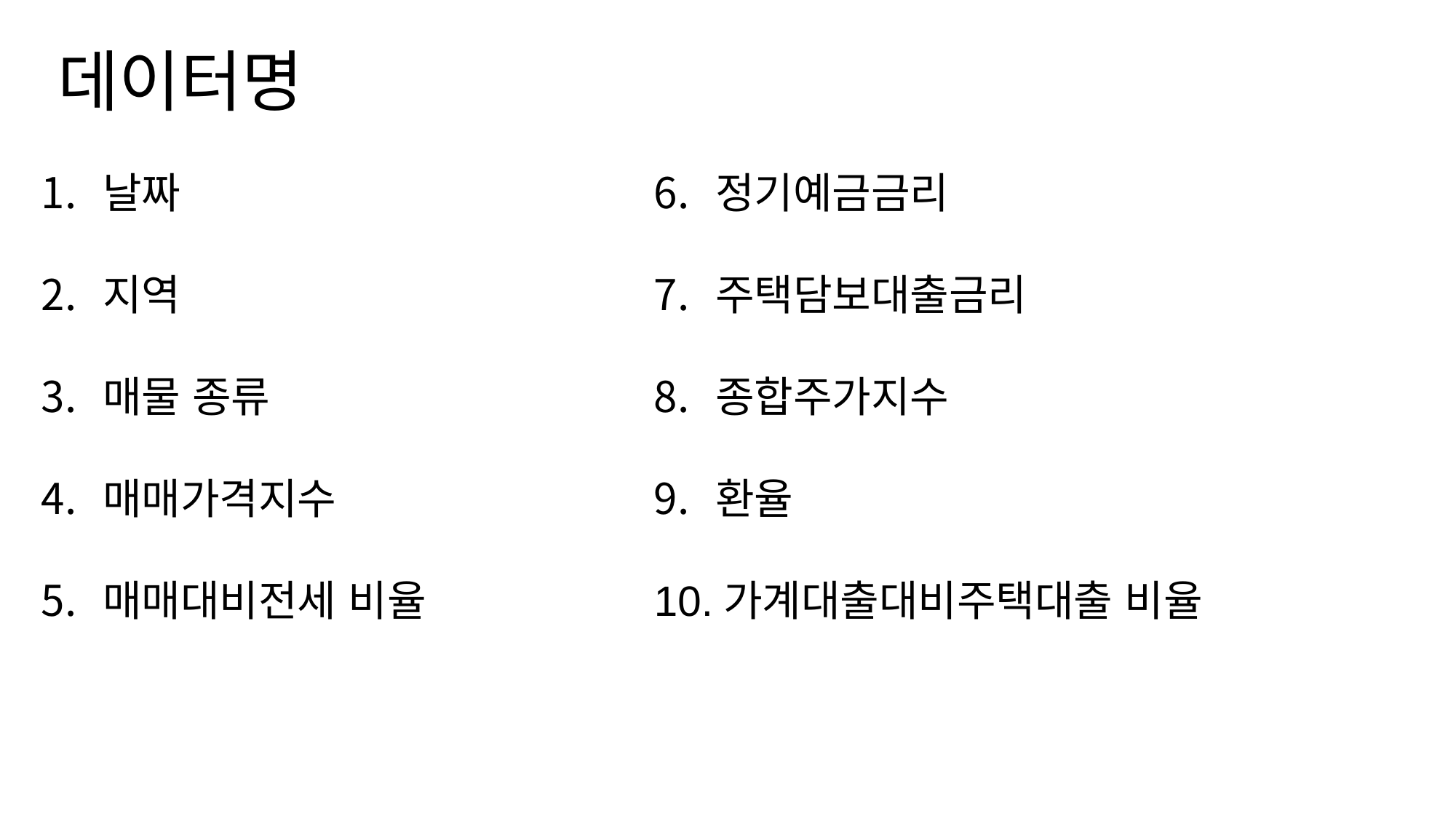

데이터명
날짜

지역

매물 종류

매매가격지수

매매대비전세 비율
정기예금금리

주택담보대출금리

종합주가지수

환율

10.가계대출대비주택대출 비율